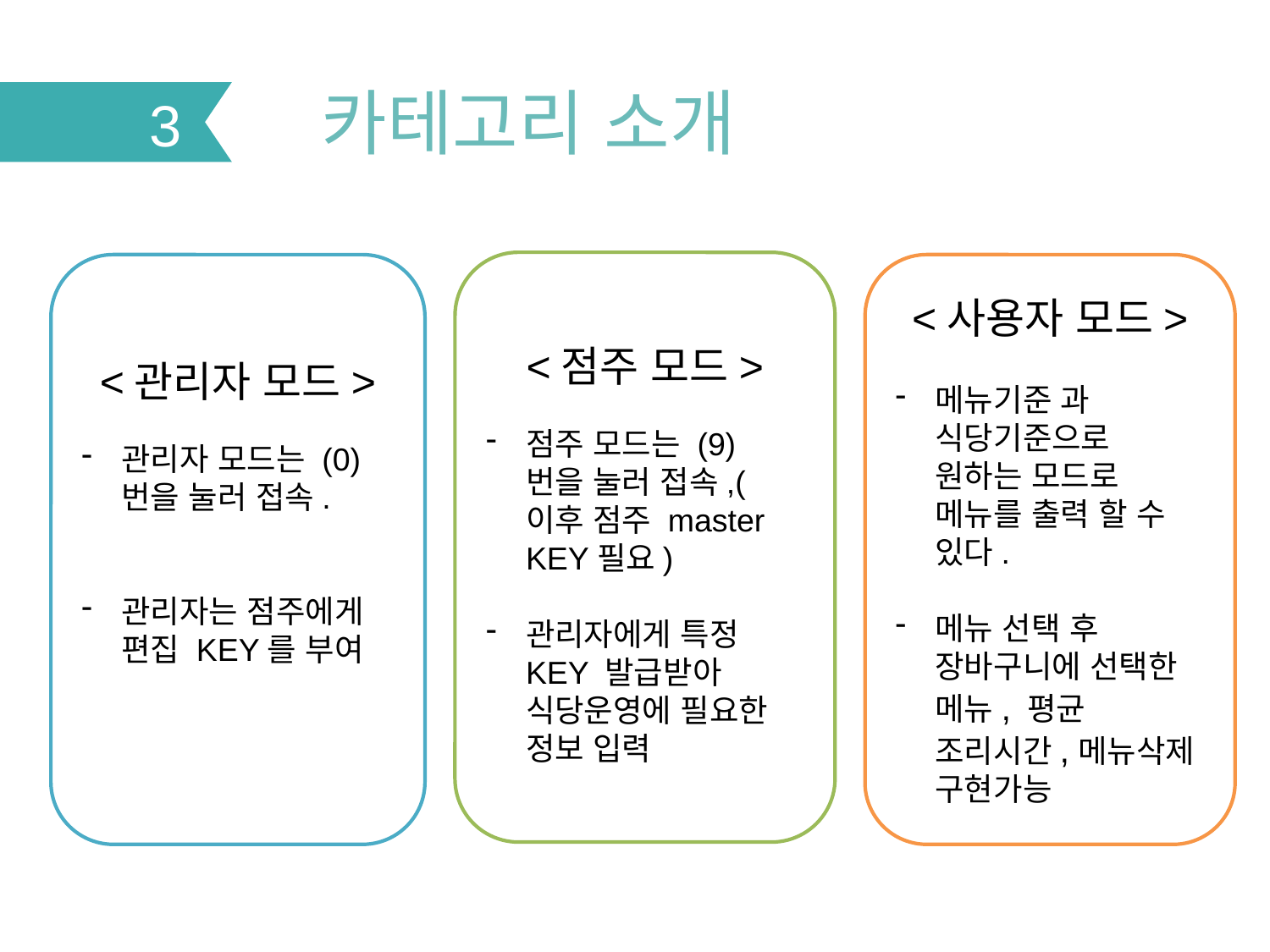

카테고리 소개
3

<점주 모드>

점주 모드는 (9) 번을 눌러 접속,(이후 점주 master KEY필요)

관리자에게 특정 KEY 발급받아 식당운영에 필요한 정보 입력

<관리자 모드>

관리자 모드는 (0)번을 눌러 접속.

관리자는 점주에게 편집 KEY를 부여

<사용자 모드>

메뉴기준 과 식당기준으로 원하는 모드로 메뉴를 출력 할 수 있다.

메뉴 선택 후 장바구니에 선택한 메뉴, 평균 조리시간,메뉴삭제 구현가능